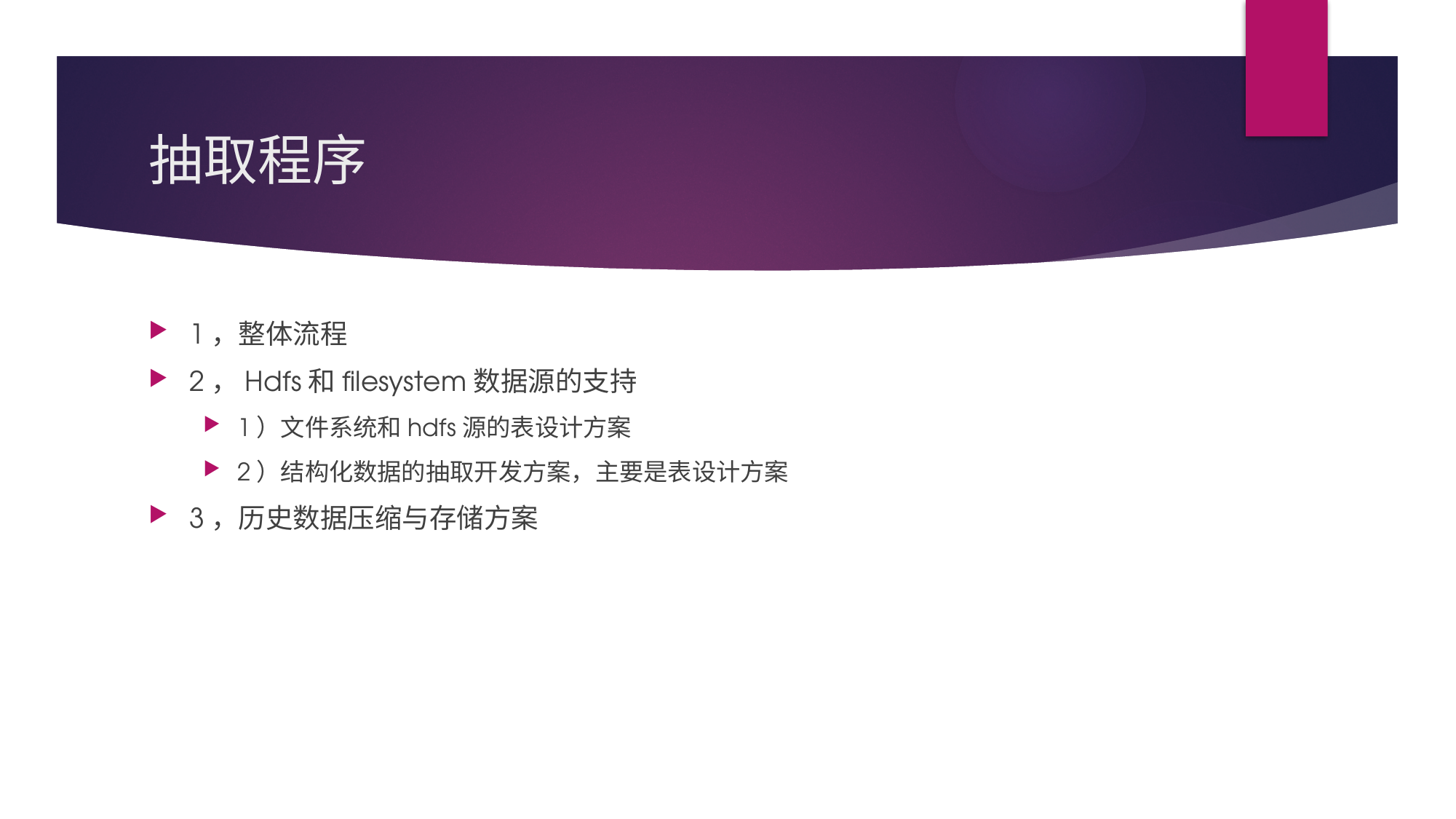

# 抽取程序
1，整体流程
2，Hdfs和filesystem数据源的支持
1）文件系统和hdfs源的表设计方案
2）结构化数据的抽取开发方案，主要是表设计方案
3，历史数据压缩与存储方案